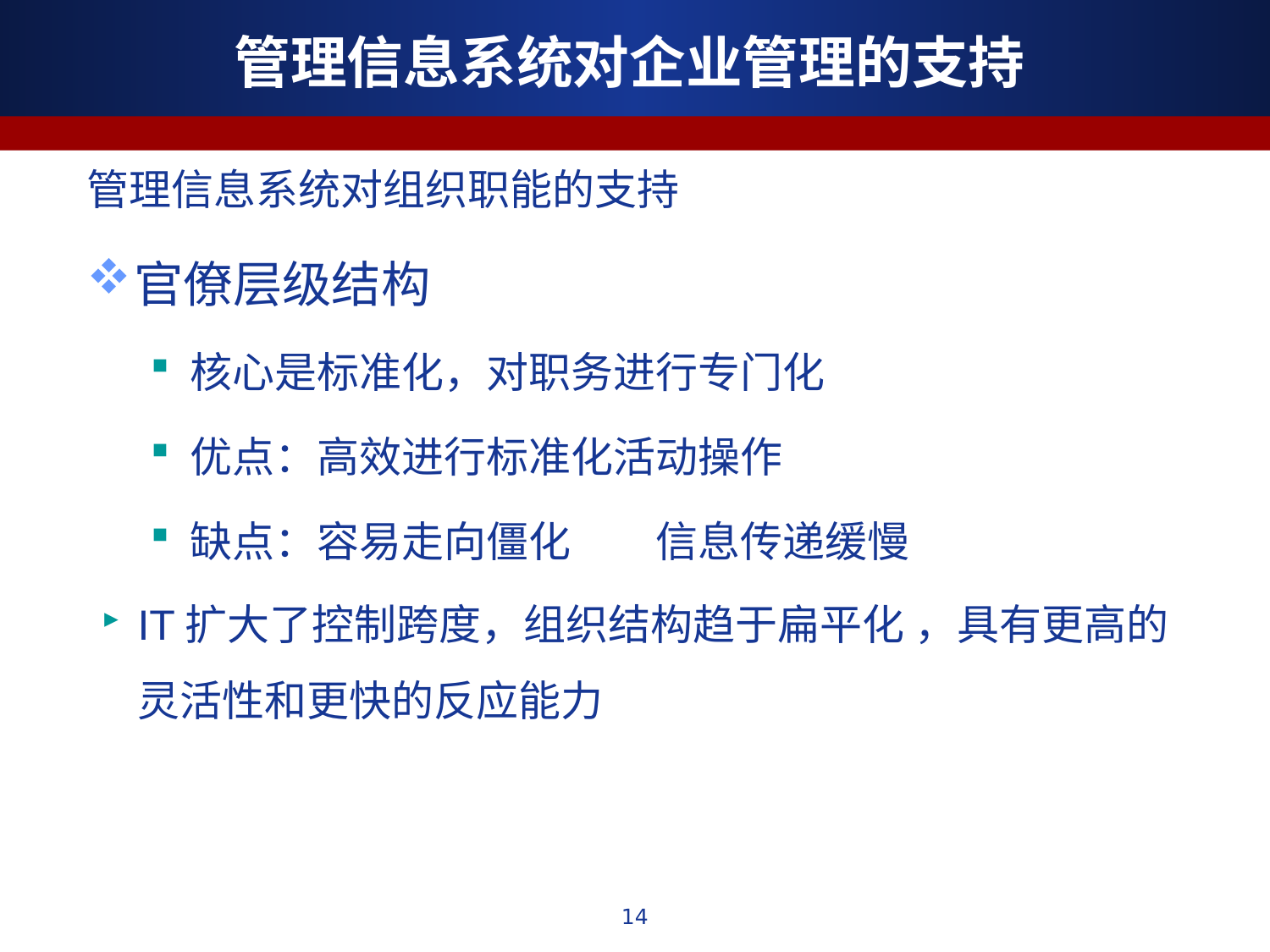

管理信息系统对企业管理的支持
管理信息系统对组织职能的支持
官僚层级结构
核心是标准化，对职务进行专门化
优点：高效进行标准化活动操作
缺点：容易走向僵化　　信息传递缓慢
IT扩大了控制跨度，组织结构趋于扁平化 ，具有更高的灵活性和更快的反应能力

14